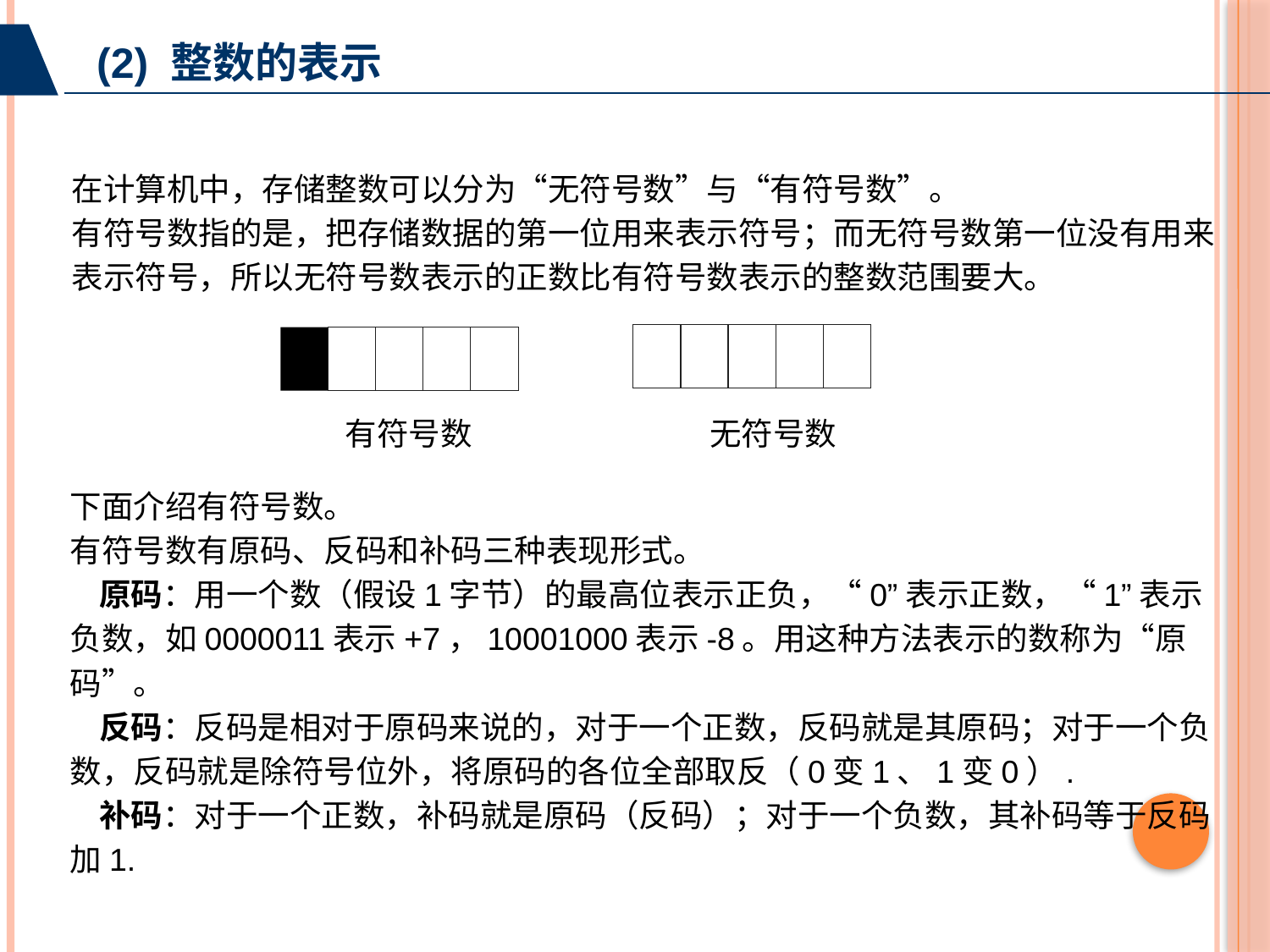

(2) 整数的表示

在计算机中，存储整数可以分为“无符号数”与“有符号数”。
有符号数指的是，把存储数据的第一位用来表示符号；而无符号数第一位没有用来表示符号，所以无符号数表示的正数比有符号数表示的整数范围要大。

                                     有符号数                                 无符号数

下面介绍有符号数。
有符号数有原码、反码和补码三种表现形式。
   原码：用一个数（假设1字节）的最高位表示正负，“0”表示正数，“1”表示负数，如0000011表示+7，10001000表示-8。用这种方法表示的数称为“原码”。
   反码：反码是相对于原码来说的，对于一个正数，反码就是其原码；对于一个负数，反码就是除符号位外，将原码的各位全部取反（0变1、1变0）.
   补码：对于一个正数，补码就是原码（反码）；对于一个负数，其补码等于反码加1.